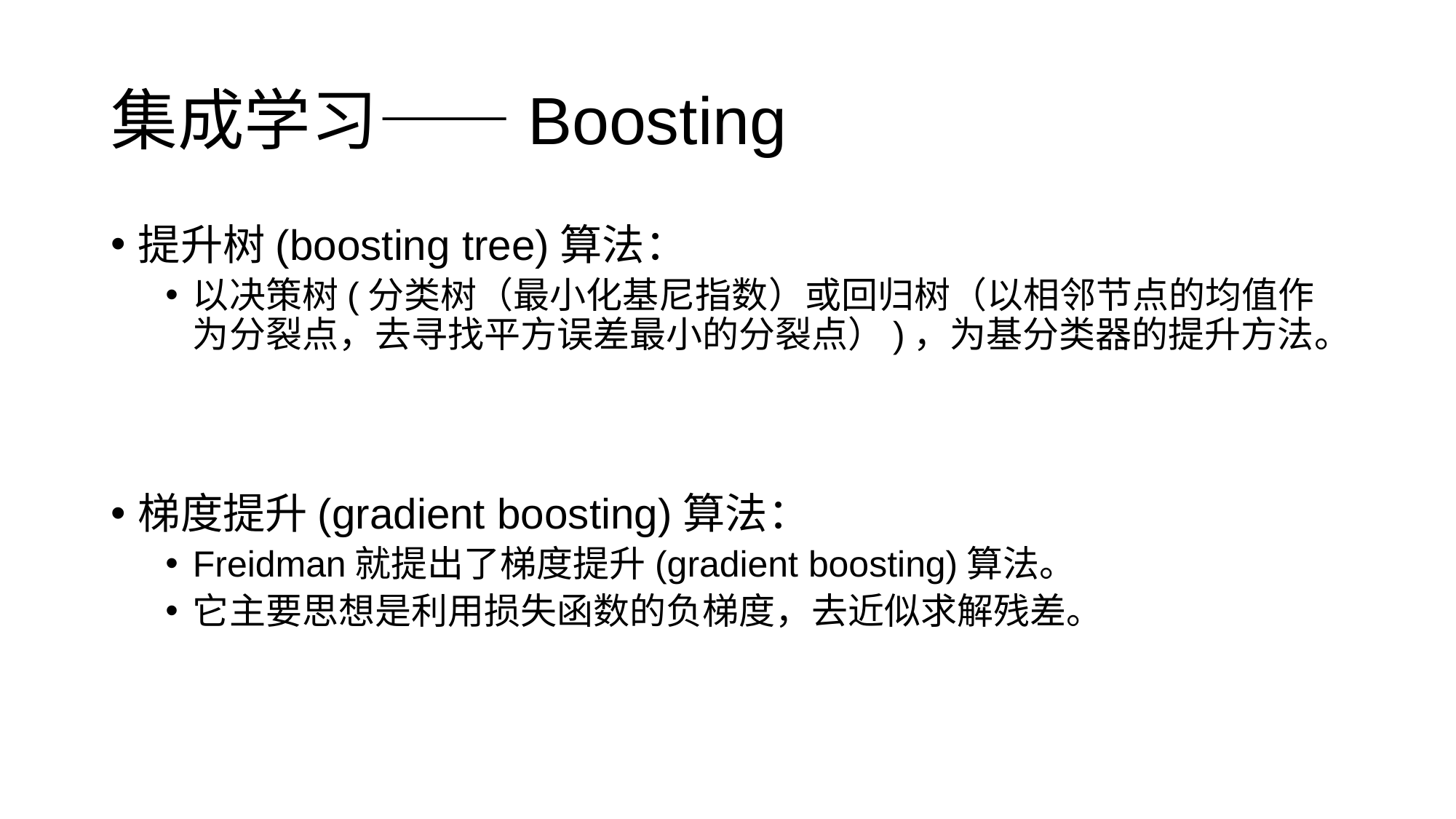

# 集成学习——Boosting
提升树(boosting tree)算法：
以决策树(分类树（最小化基尼指数）或回归树（以相邻节点的均值作为分裂点，去寻找平方误差最小的分裂点）)，为基分类器的提升方法。

梯度提升(gradient boosting)算法：
Freidman就提出了梯度提升(gradient boosting)算法。
它主要思想是利用损失函数的负梯度，去近似求解残差。